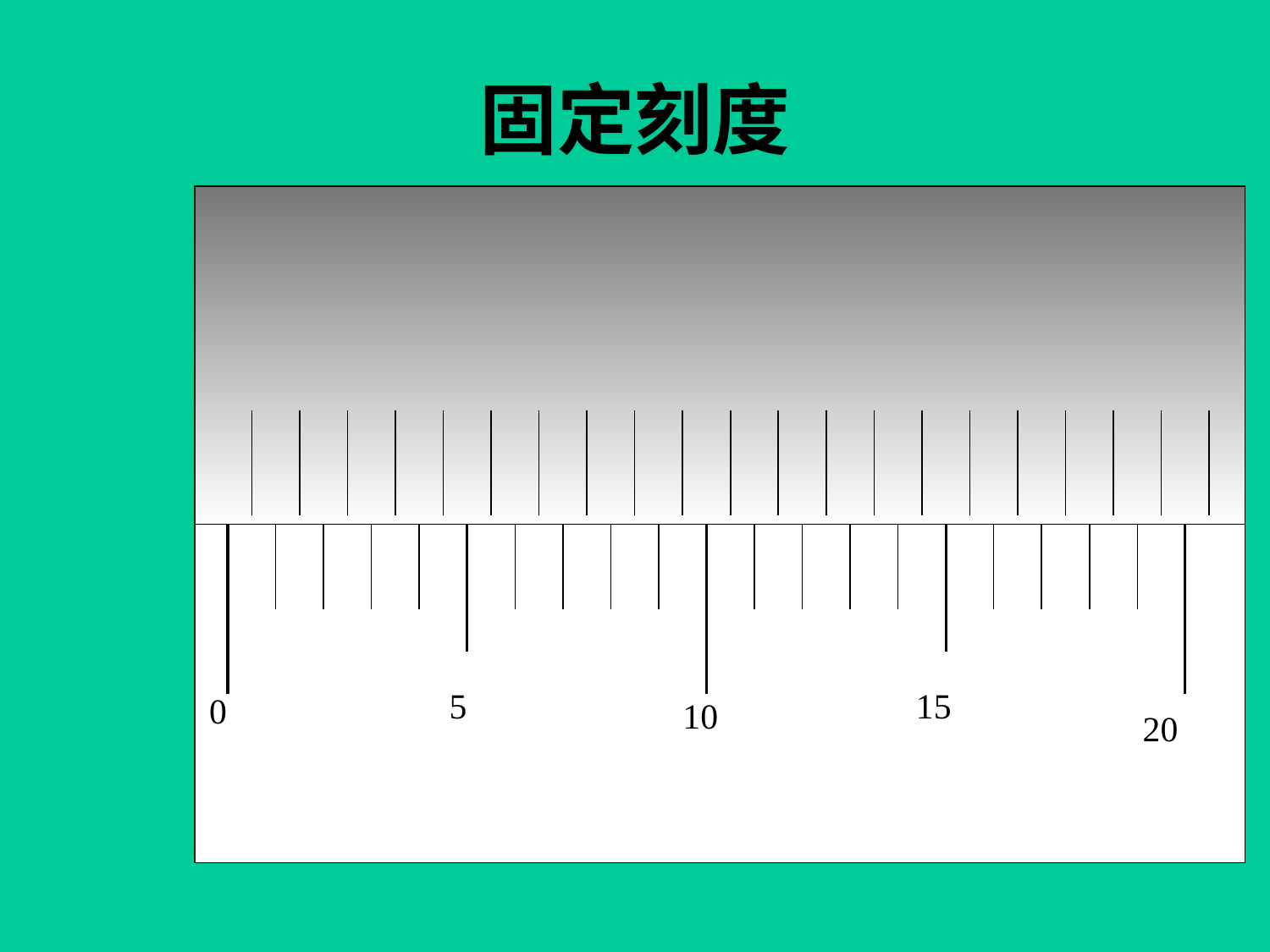

# 固定刻度

5
15
0
10
20